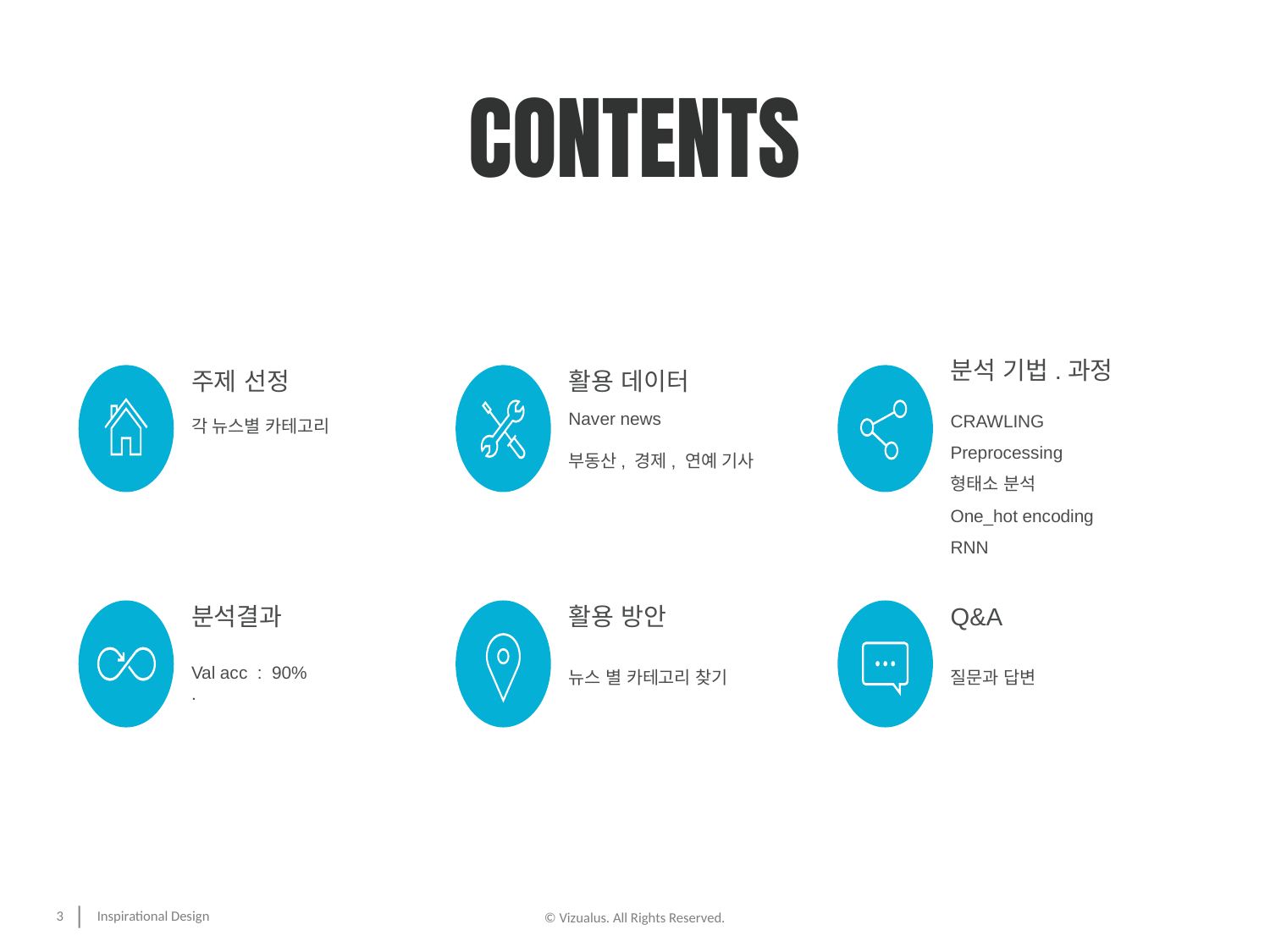

CONTENTS
분석 기법.과정
주제 선정
활용 데이터

CRAWLING
Preprocessing
형태소 분석
One_hot encoding
RNN

Naver news

부동산, 경제, 연예 기사
각 뉴스별 카테고리
분석결과
활용 방안
Q&A

Val acc  :  90%
.

뉴스 별 카테고리 찾기
질문과 답변
3
© Vizualus. All Rights Reserved.